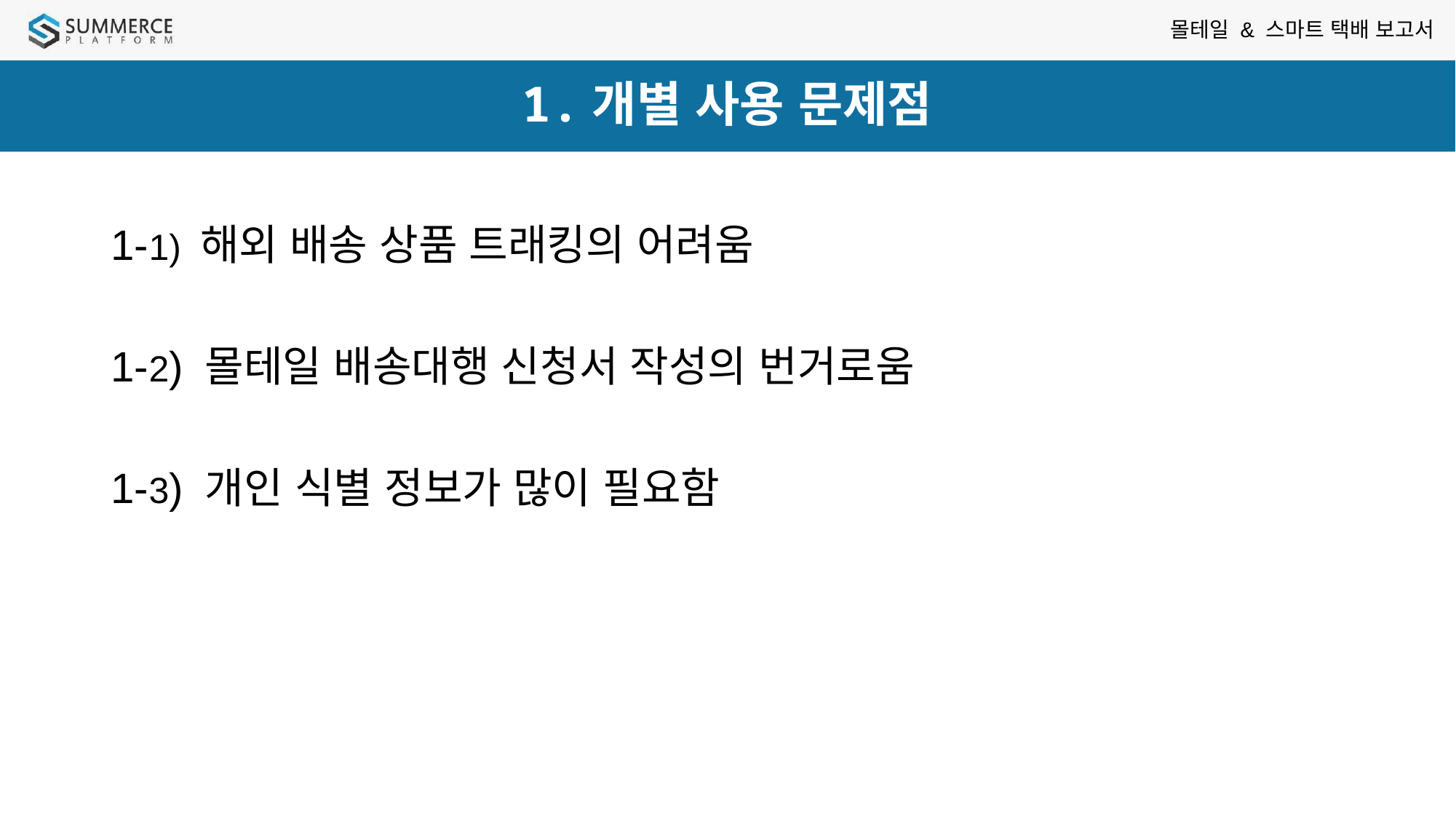

# 1.개별 사용 문제점
1-1) 해외 배송 상품 트래킹의 어려움

1-2) 몰테일 배송대행 신청서 작성의 번거로움

1-3) 개인 식별 정보가 많이 필요함